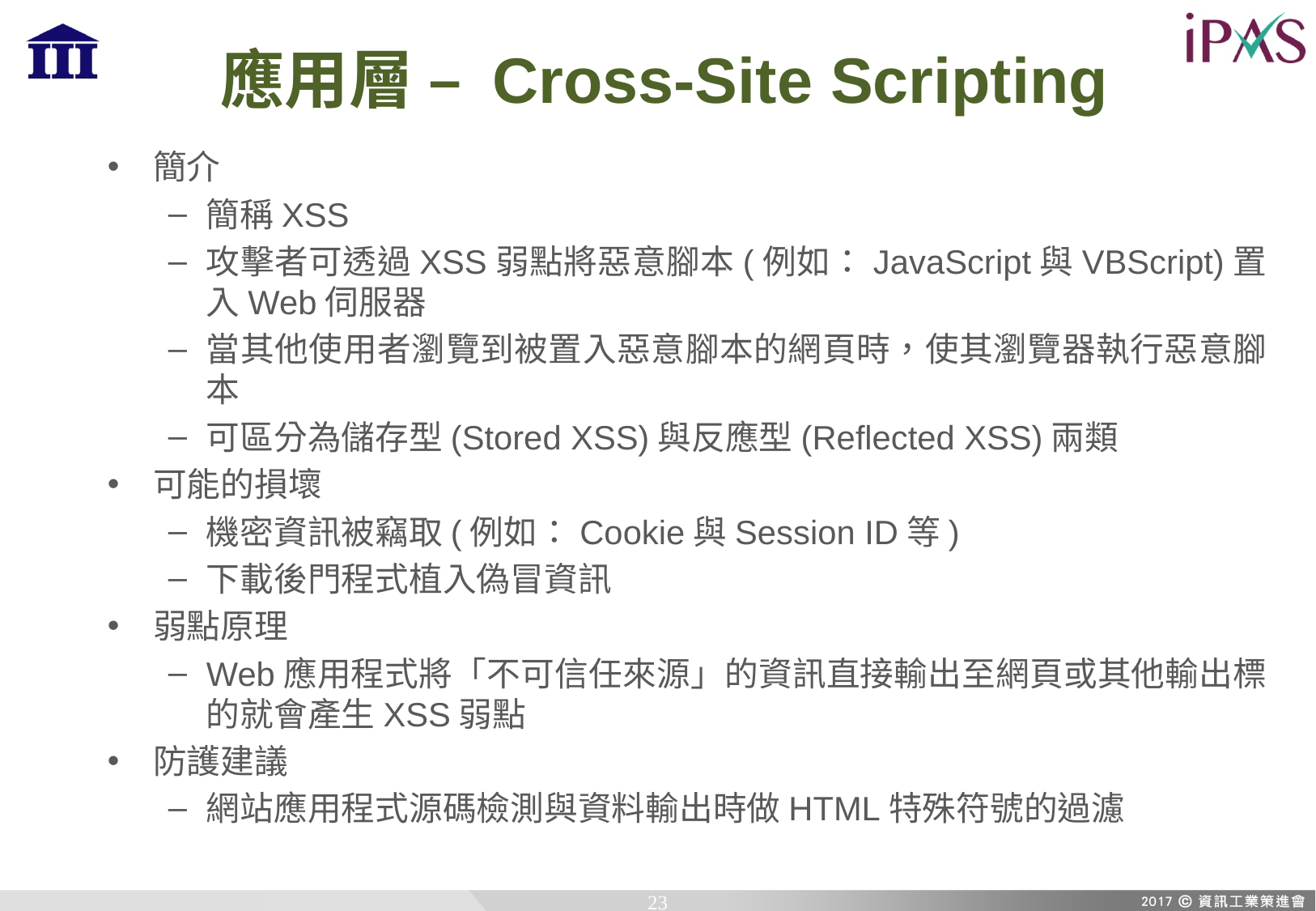

# 應用層 – Cross-Site Scripting
簡介
簡稱XSS
攻擊者可透過XSS弱點將惡意腳本(例如：JavaScript與VBScript)置入Web伺服器
當其他使用者瀏覽到被置入惡意腳本的網頁時，使其瀏覽器執行惡意腳本
可區分為儲存型(Stored XSS)與反應型(Reflected XSS)兩類
可能的損壞
機密資訊被竊取(例如：Cookie與Session ID等)
下載後門程式植入偽冒資訊
弱點原理
Web應用程式將「不可信任來源」的資訊直接輸出至網頁或其他輸出標的就會產生XSS弱點
防護建議
網站應用程式源碼檢測與資料輸出時做HTML特殊符號的過濾
23